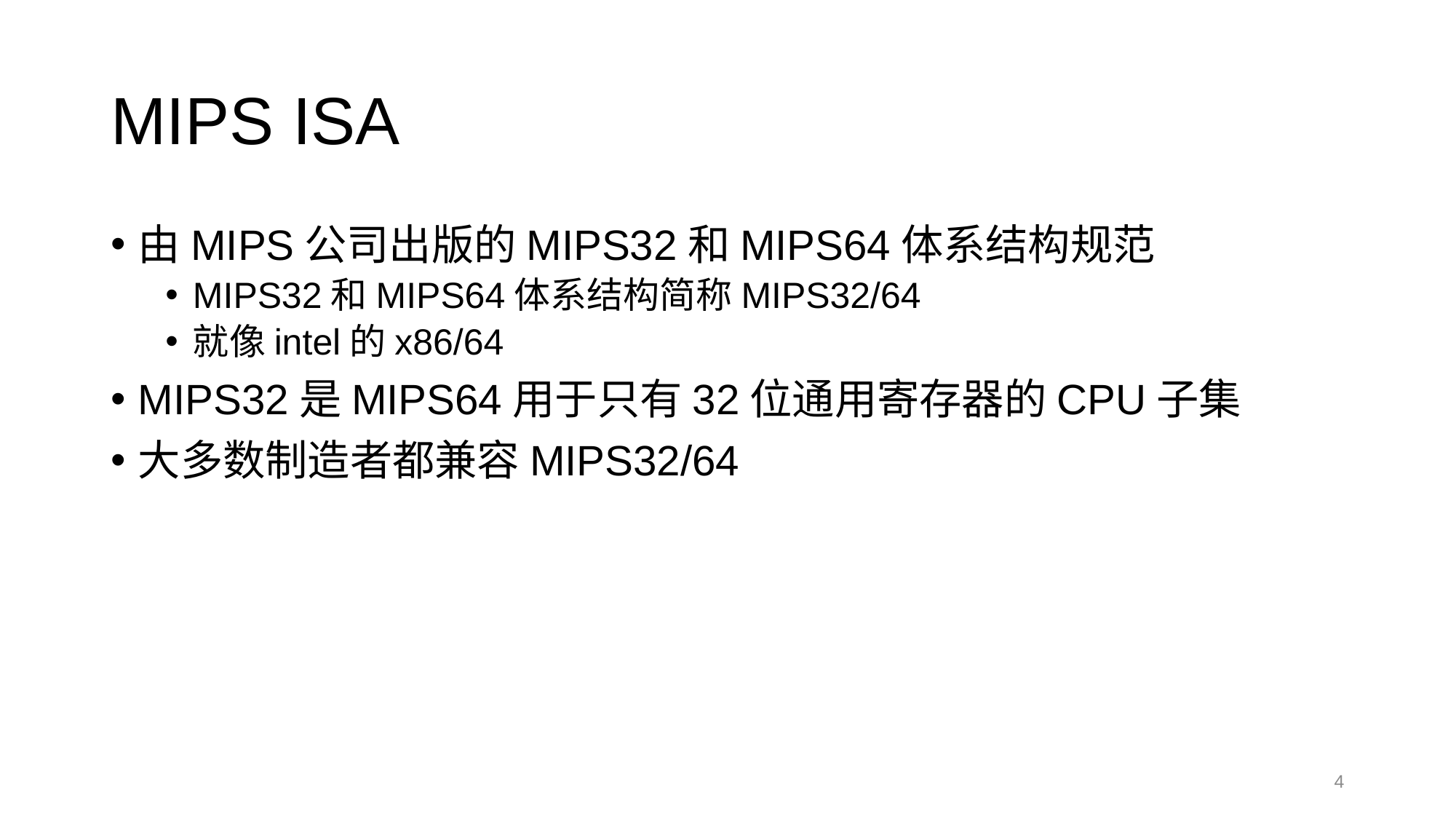

# MIPS ISA
由MIPS公司出版的MIPS32和MIPS64体系结构规范
MIPS32和MIPS64体系结构简称MIPS32/64
就像intel的x86/64
MIPS32是MIPS64用于只有32位通用寄存器的CPU子集
大多数制造者都兼容MIPS32/64
4